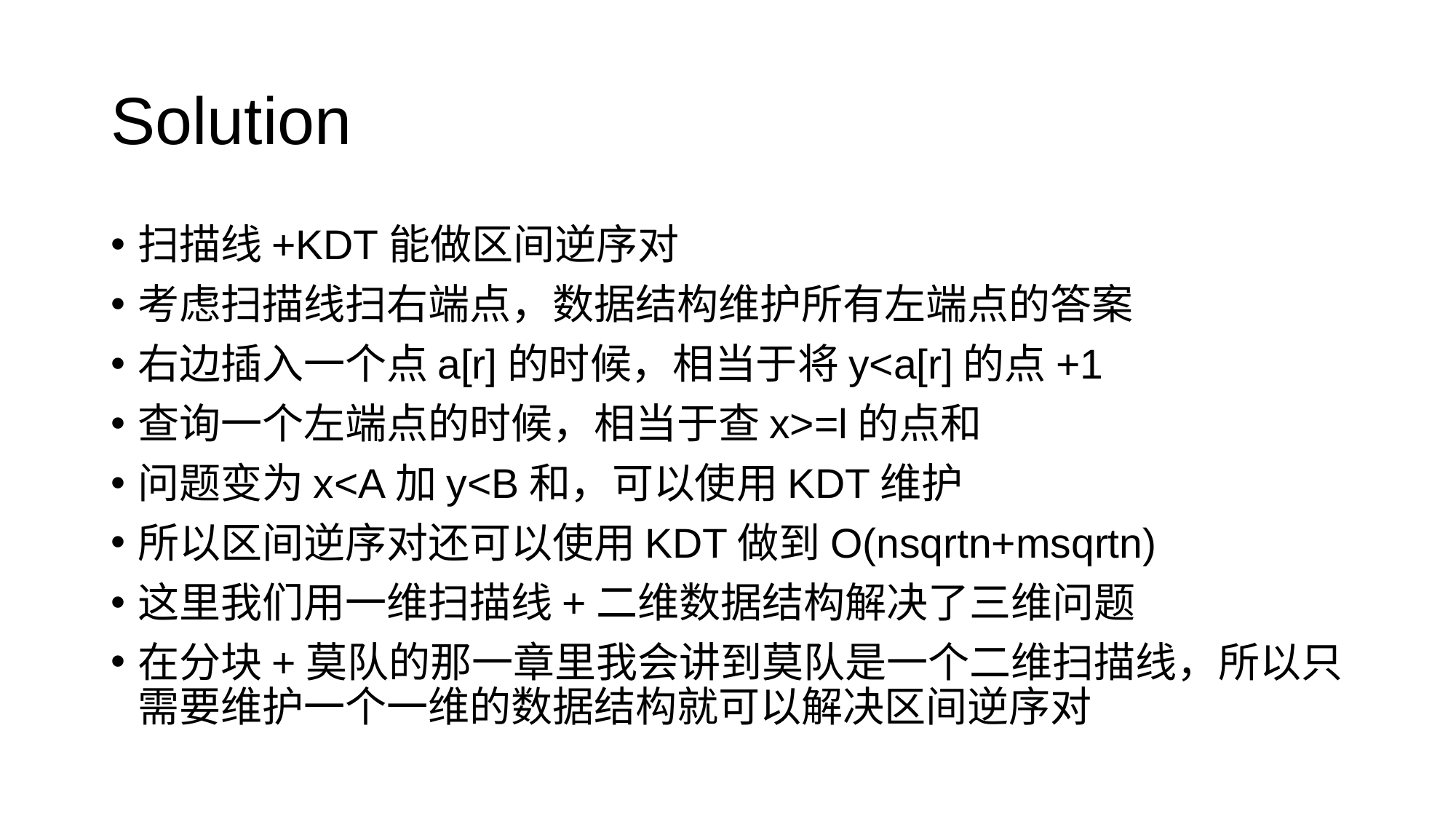

# Solution
扫描线+KDT能做区间逆序对
考虑扫描线扫右端点，数据结构维护所有左端点的答案
右边插入一个点a[r]的时候，相当于将y<a[r]的点+1
查询一个左端点的时候，相当于查x>=l的点和
问题变为x<A加y<B和，可以使用KDT维护
所以区间逆序对还可以使用KDT做到O(nsqrtn+msqrtn)
这里我们用一维扫描线+二维数据结构解决了三维问题
在分块+莫队的那一章里我会讲到莫队是一个二维扫描线，所以只需要维护一个一维的数据结构就可以解决区间逆序对